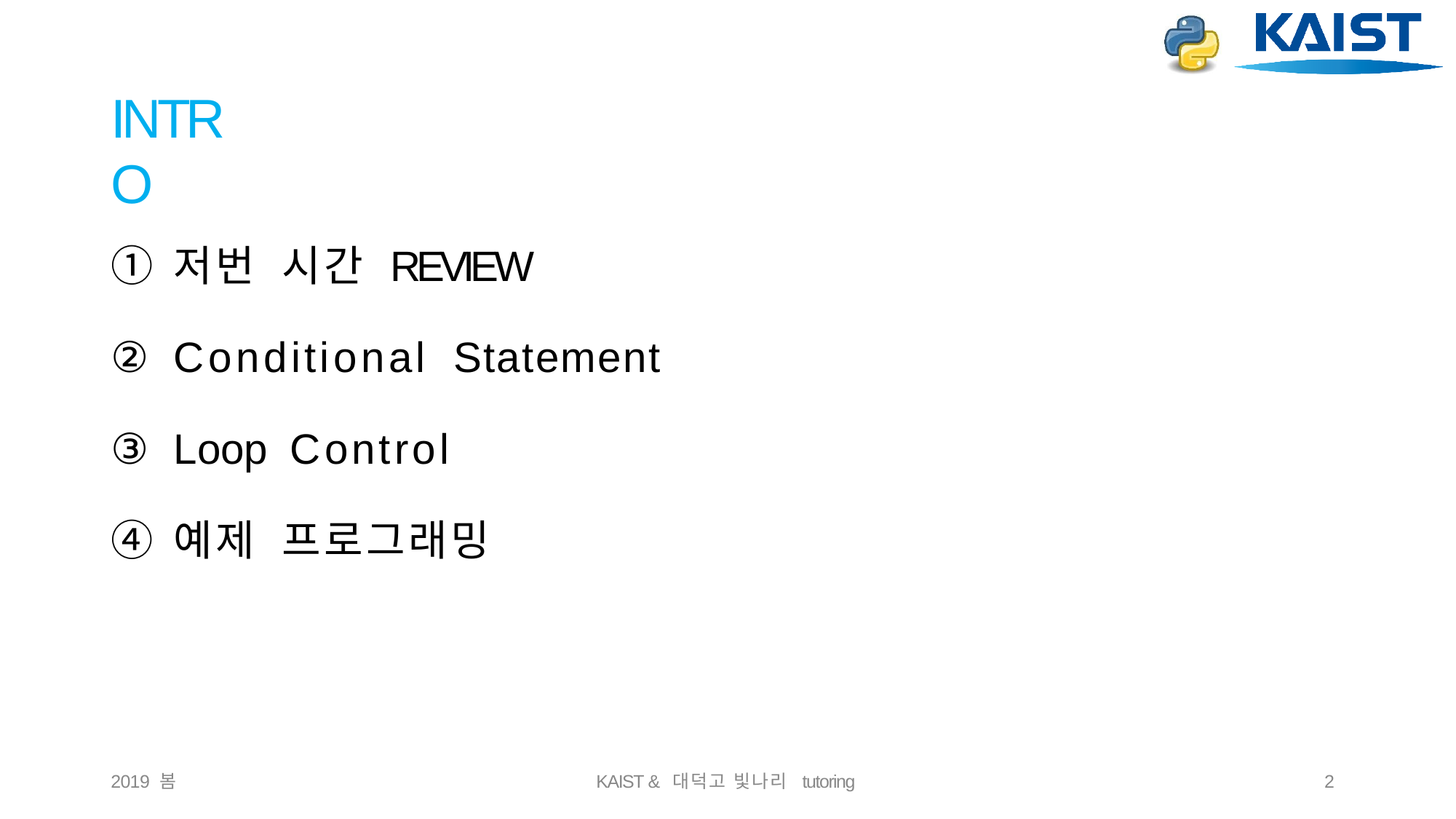

# INTRO
①	저번	시간	REVIEW
②	Conditional	Statement
③	Loop	Control
④	예제	프로그래밍
2019 봄
KAIST & 대덕고 빛나리 tutoring
2